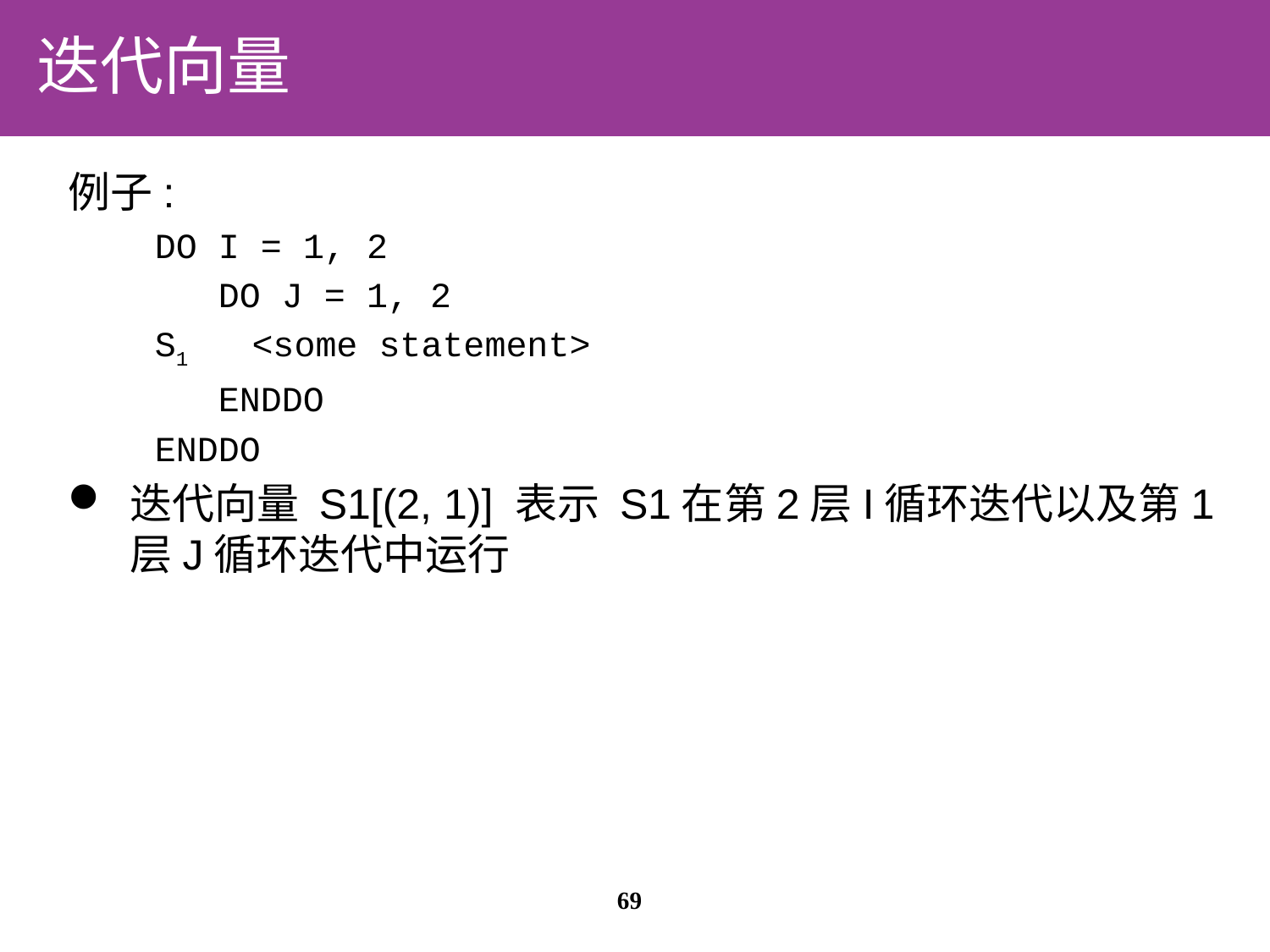

# 迭代向量
例子:
DO I = 1, 2
   DO J = 1, 2
S1   <some statement>
   ENDDO
ENDDO
迭代向量 S1[(2, 1)] 表示 S1在第2层I循环迭代以及第1层J循环迭代中运行
69